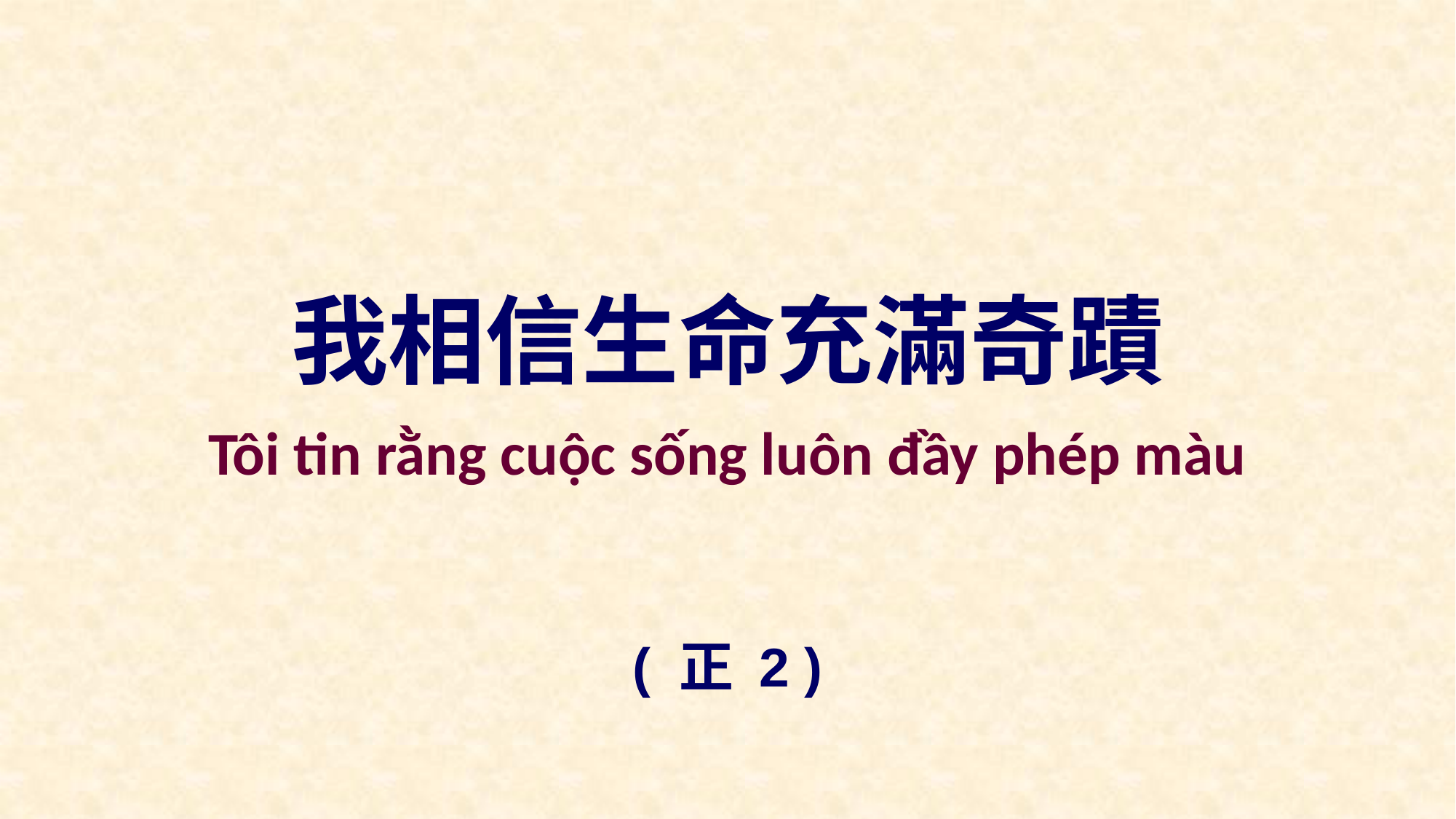

我相信生命充滿奇蹟
Tôi tin rằng cuộc sống luôn đầy phép màu
( 正 2 )